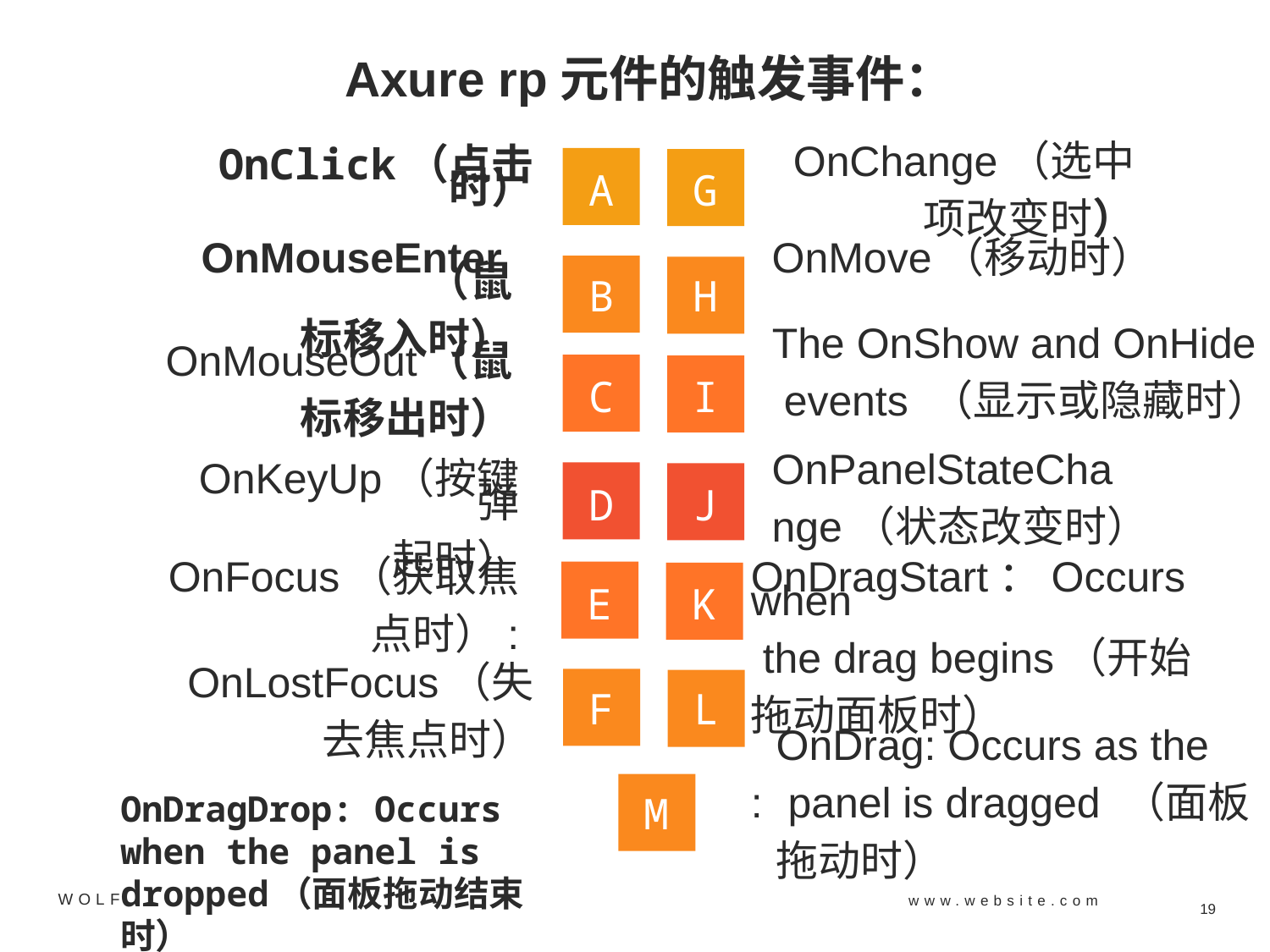

Axure rp元件的触发事件：

OnChange（选中

项改变时）
A
G
OnClick（点击时）
OnMove（移动时）
OnMouseEnter（鼠

标移入时）

B
H
The OnShow and OnHide

 events （显示或隐藏时）

OnMouseOut（鼠

标移出时）

C
I

OnPanelStateCha

nge（状态改变时）
OnKeyUp（按键弹

起时）

D
J

OnFocus（获取焦

点时）:
E
K
OnDragStart：Occurs when

 the drag begins（开始

拖动面板时）

:

OnLostFocus（失

去焦点时）
F
L
OnDrag: Occurs as the

 panel is dragged （面板

拖动时）

OnDragDrop: Occurs when the panel is dropped（面板拖动结束时）
M